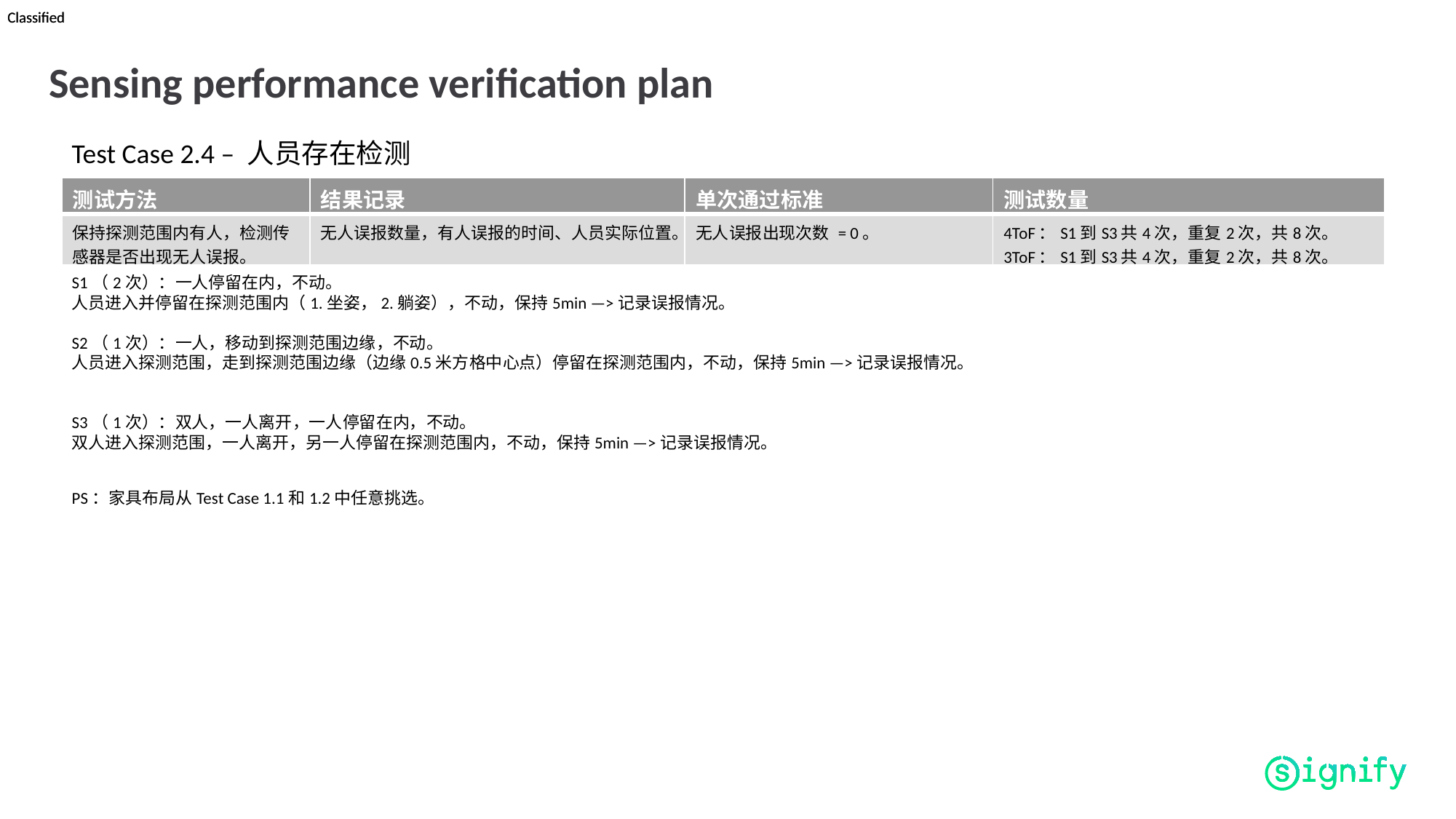

# Sensing performance verification plan
Test Case 2.4 – 人员存在检测

| 测试方法 | 结果记录 | 单次通过标准 | 测试数量 |
| --- | --- | --- | --- |
| 保持探测范围内有人，检测传感器是否出现无人误报。 | 无人误报数量，有人误报的时间、人员实际位置。 | 无人误报出现次数 = 0。 | 4ToF：S1到S3共4次，重复2次，共8次。 3ToF：S1到S3共4次，重复2次，共8次。 |
S1（2次）：一人停留在内，不动。
人员进入并停留在探测范围内（1.坐姿，2.躺姿），不动，保持5min —>记录误报情况。

S2（1次）：一人，移动到探测范围边缘，不动。
人员进入探测范围，走到探测范围边缘（边缘0.5米方格中心点）停留在探测范围内，不动，保持5min —>记录误报情况。

S3（1次）：双人，一人离开，一人停留在内，不动。
双人进入探测范围，一人离开，另一人停留在探测范围内，不动，保持5min —>记录误报情况。

PS：家具布局从Test Case 1.1和1.2中任意挑选。